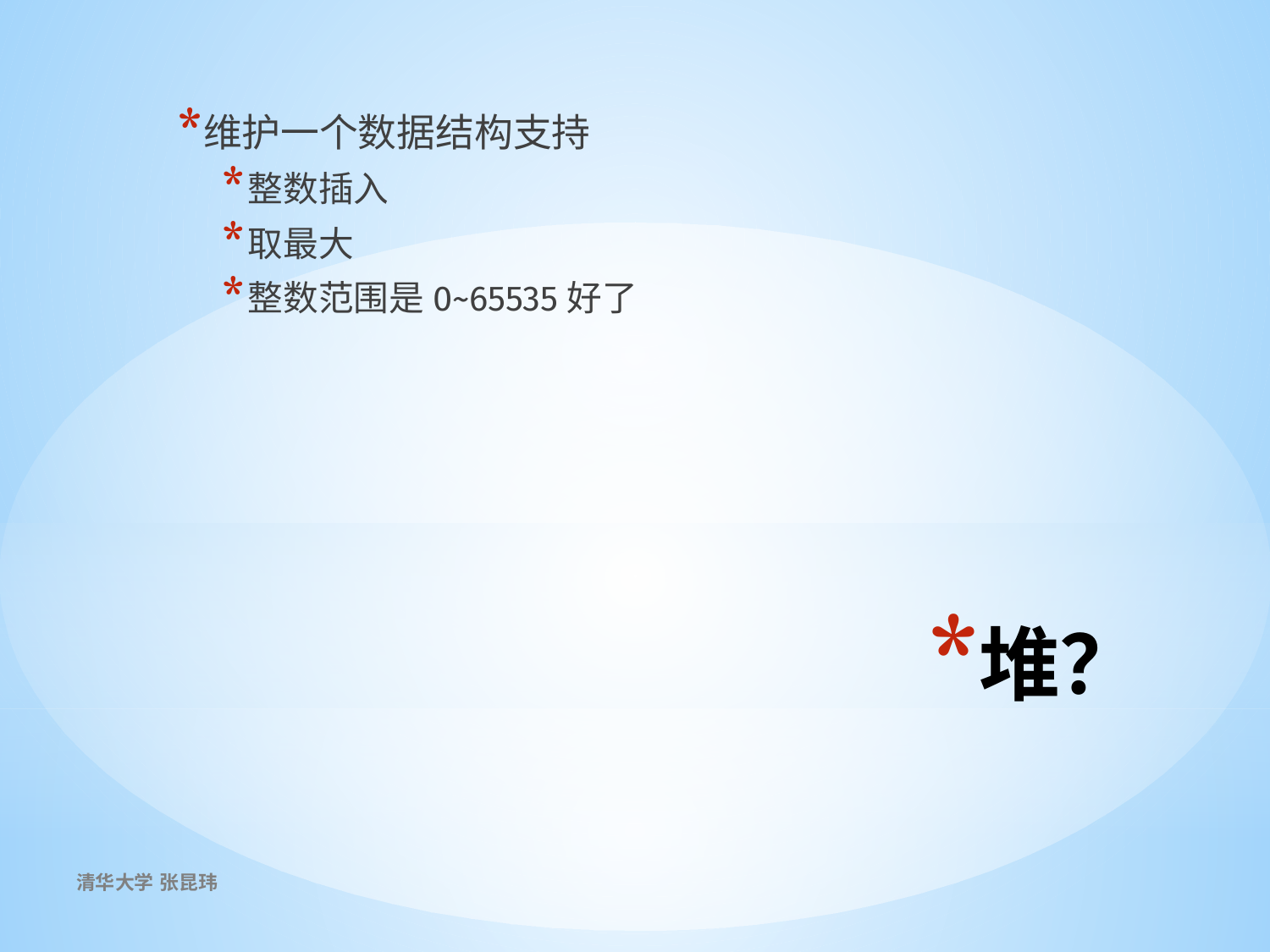

维护一个数据结构支持
整数插入
取最大
整数范围是0~65535好了

# 堆？
清华大学 张昆玮
73